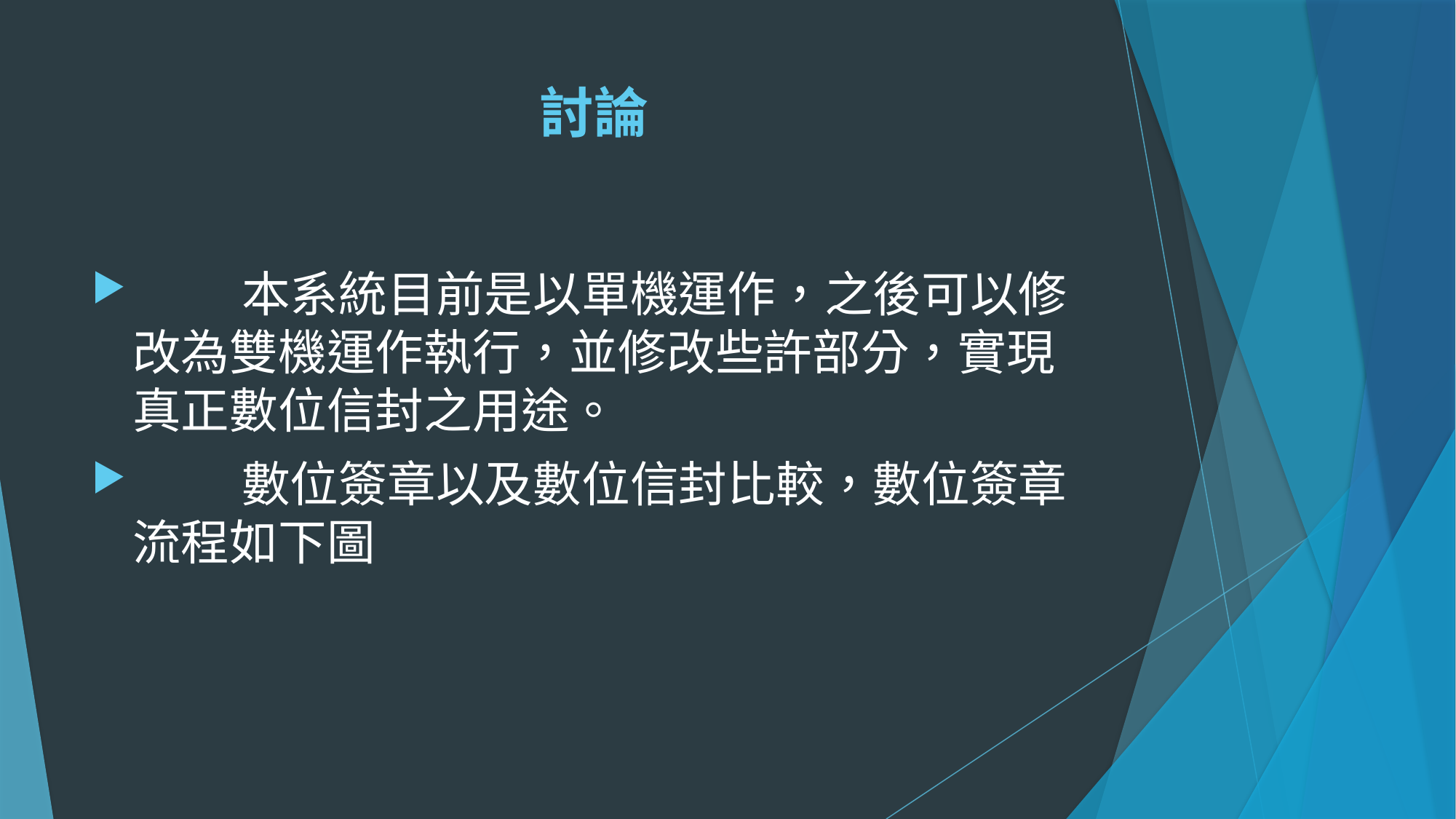

# 討論
	本系統目前是以單機運作，之後可以修改為雙機運作執行，並修改些許部分，實現真正數位信封之用途。
	數位簽章以及數位信封比較，數位簽章流程如下圖